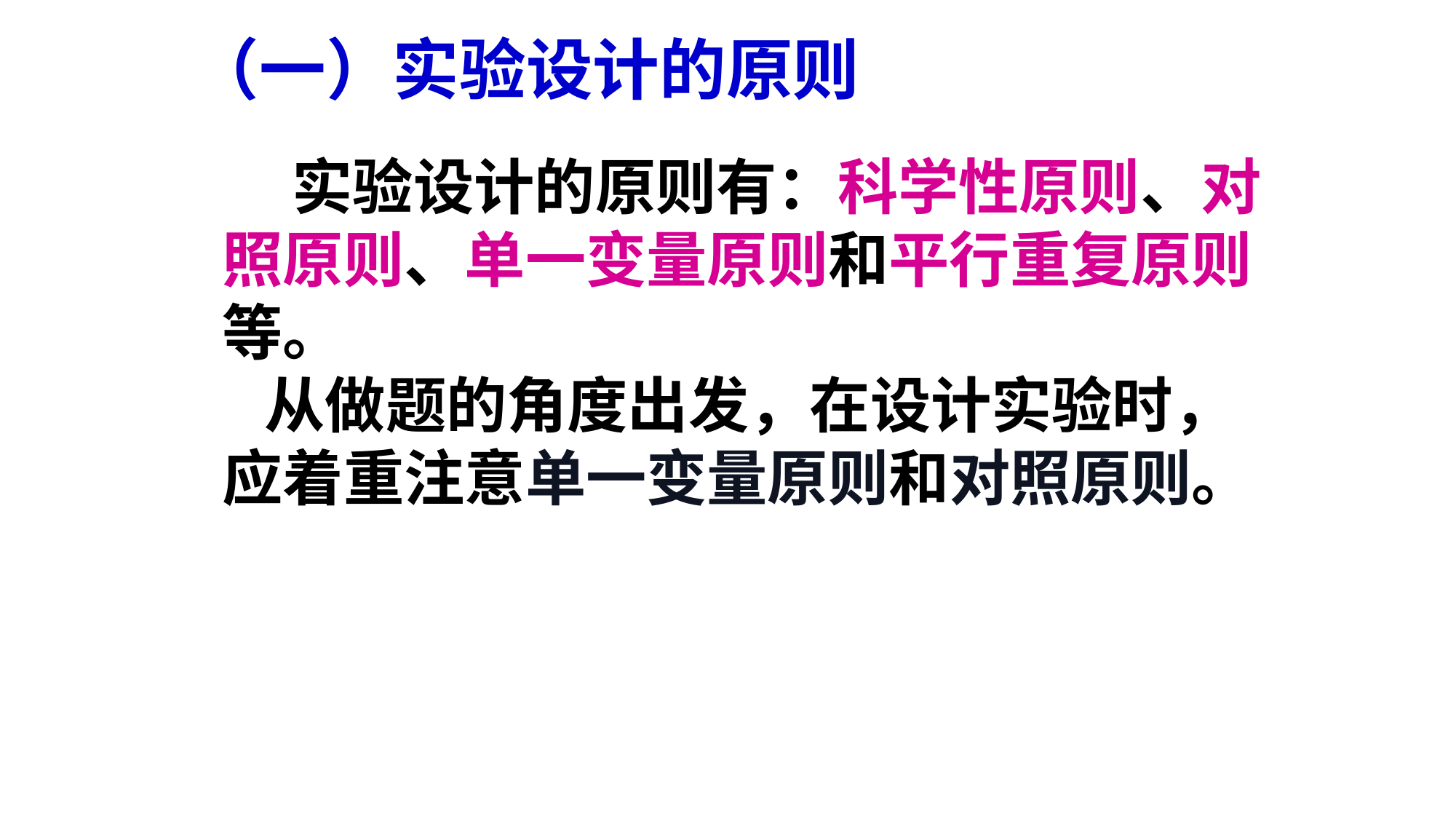

（一）实验设计的原则
    实验设计的原则有：科学性原则、对照原则、单一变量原则和平行重复原则等。
  从做题的角度出发，在设计实验时，应着重注意单一变量原则和对照原则。
3